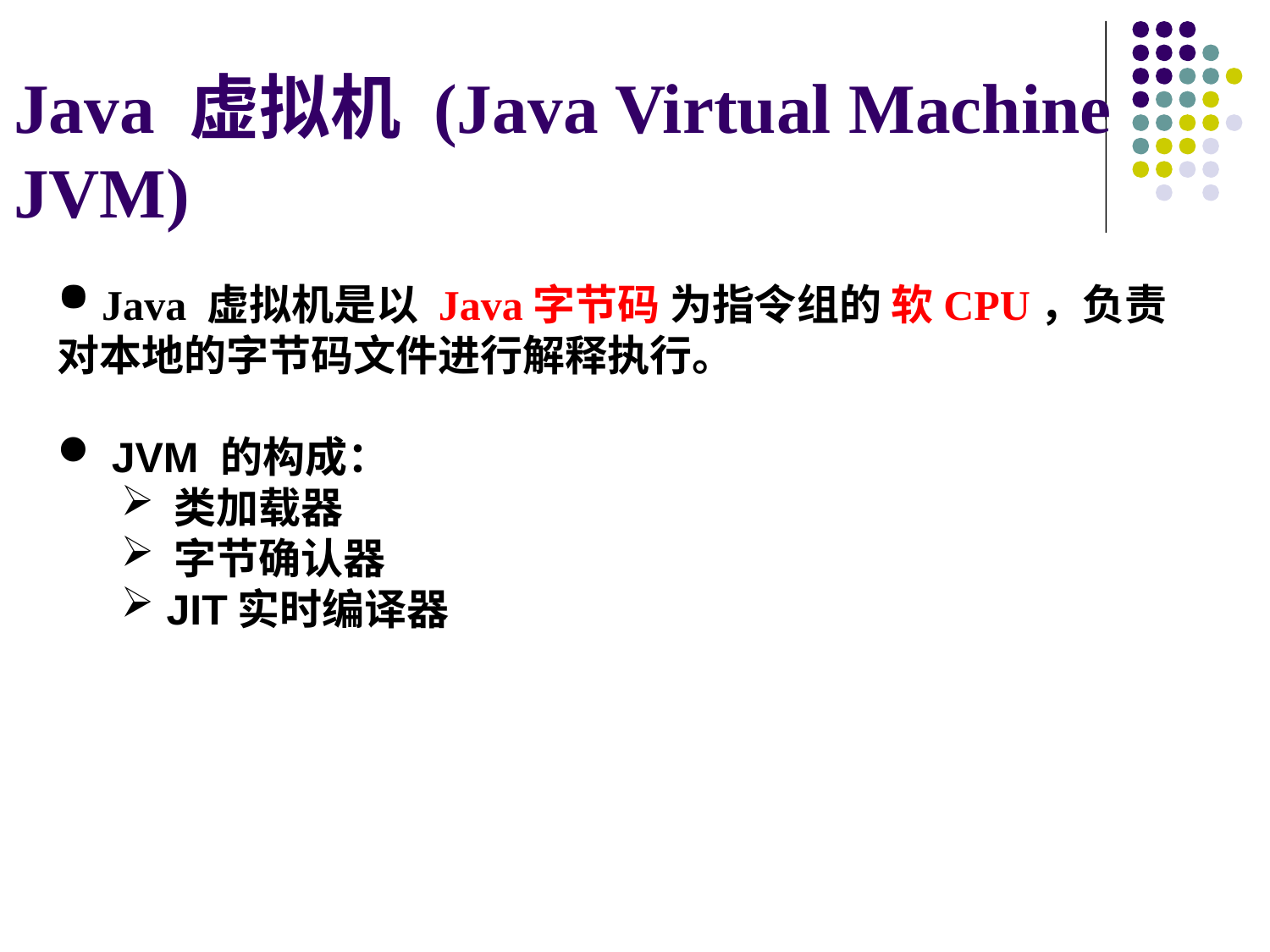

Java 虚拟机 (Java Virtual Machine
JVM)
 Java 虚拟机是以 Java字节码 为指令组的 软CPU，负责对本地的字节码文件进行解释执行。

 JVM 的构成：
 类加载器
 字节确认器
 JIT实时编译器